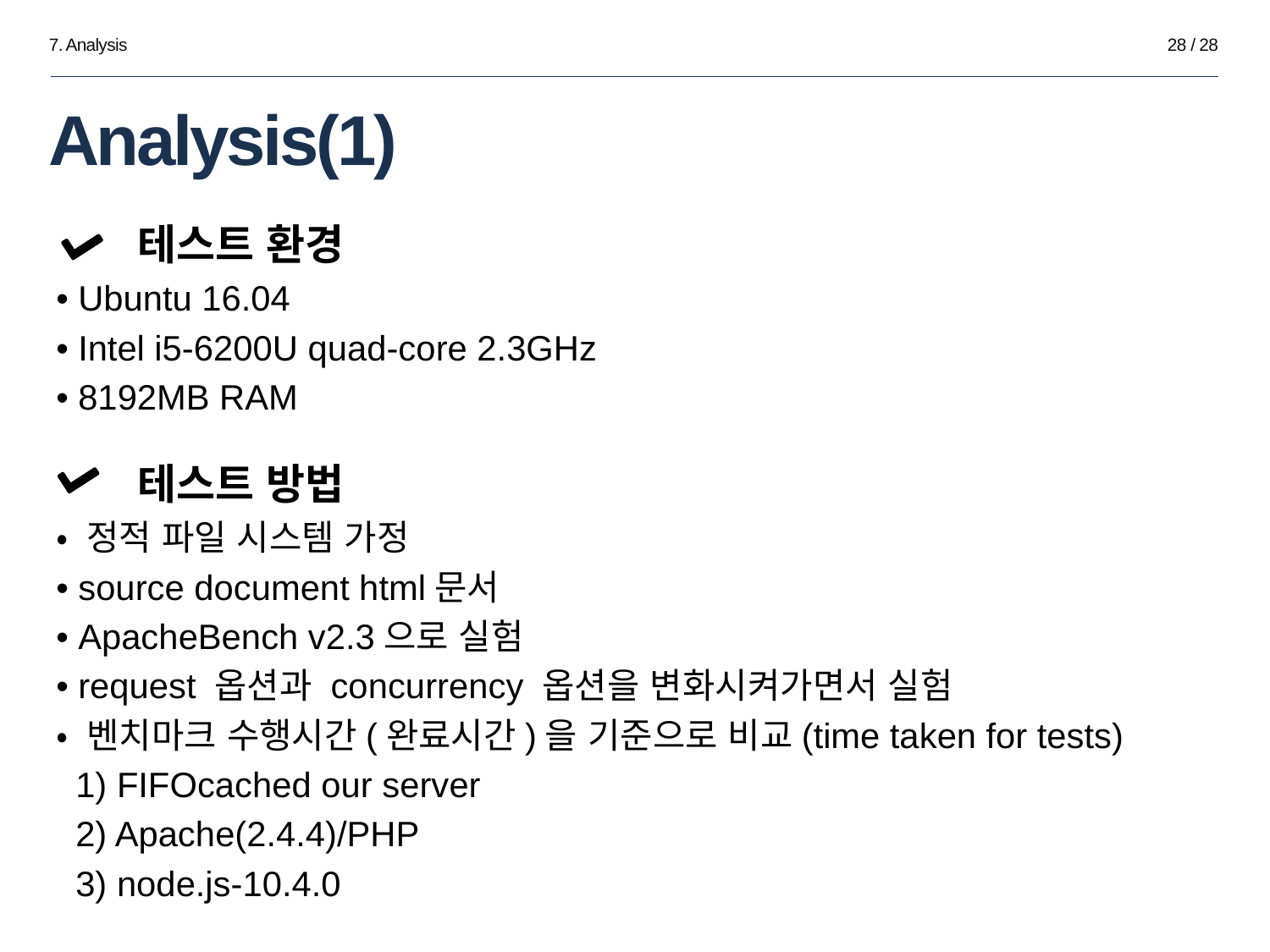

7. Analysis
28 / 28
# Analysis(1)
      테스트 환경
• Ubuntu 16.04
• Intel i5-6200U quad-core 2.3GHz
• 8192MB RAM

      테스트 방법
• 정적 파일 시스템 가정
• source document html문서
• ApacheBench v2.3으로 실험
• request 옵션과 concurrency 옵션을 변화시켜가면서 실험
• 벤치마크 수행시간(완료시간)을 기준으로 비교(time taken for tests)
  1) FIFOcached our server
  2) Apache(2.4.4)/PHP
  3) node.js-10.4.0